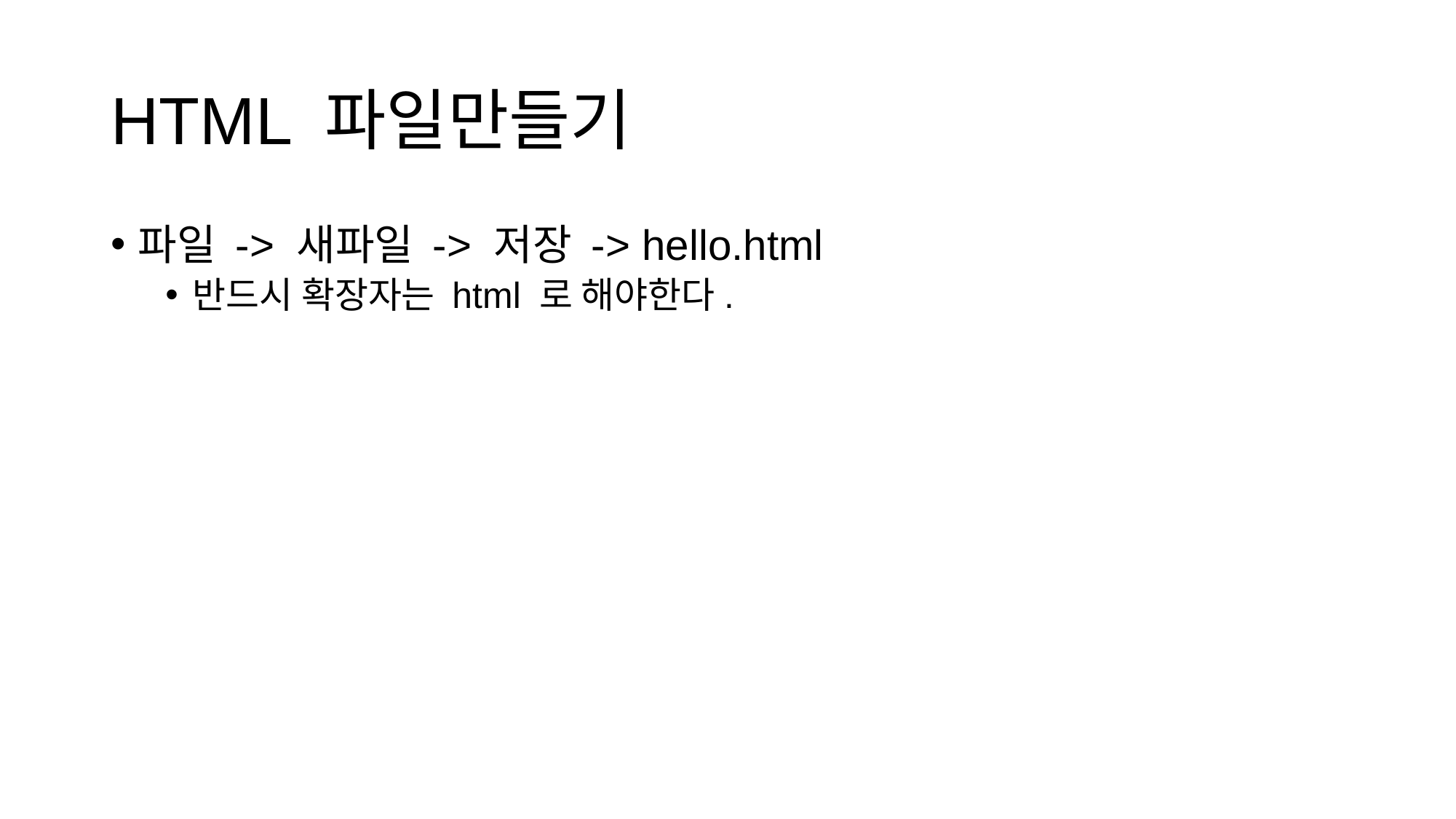

# HTML 파일만들기
파일 -> 새파일 -> 저장 -> hello.html
반드시 확장자는 html 로 해야한다.